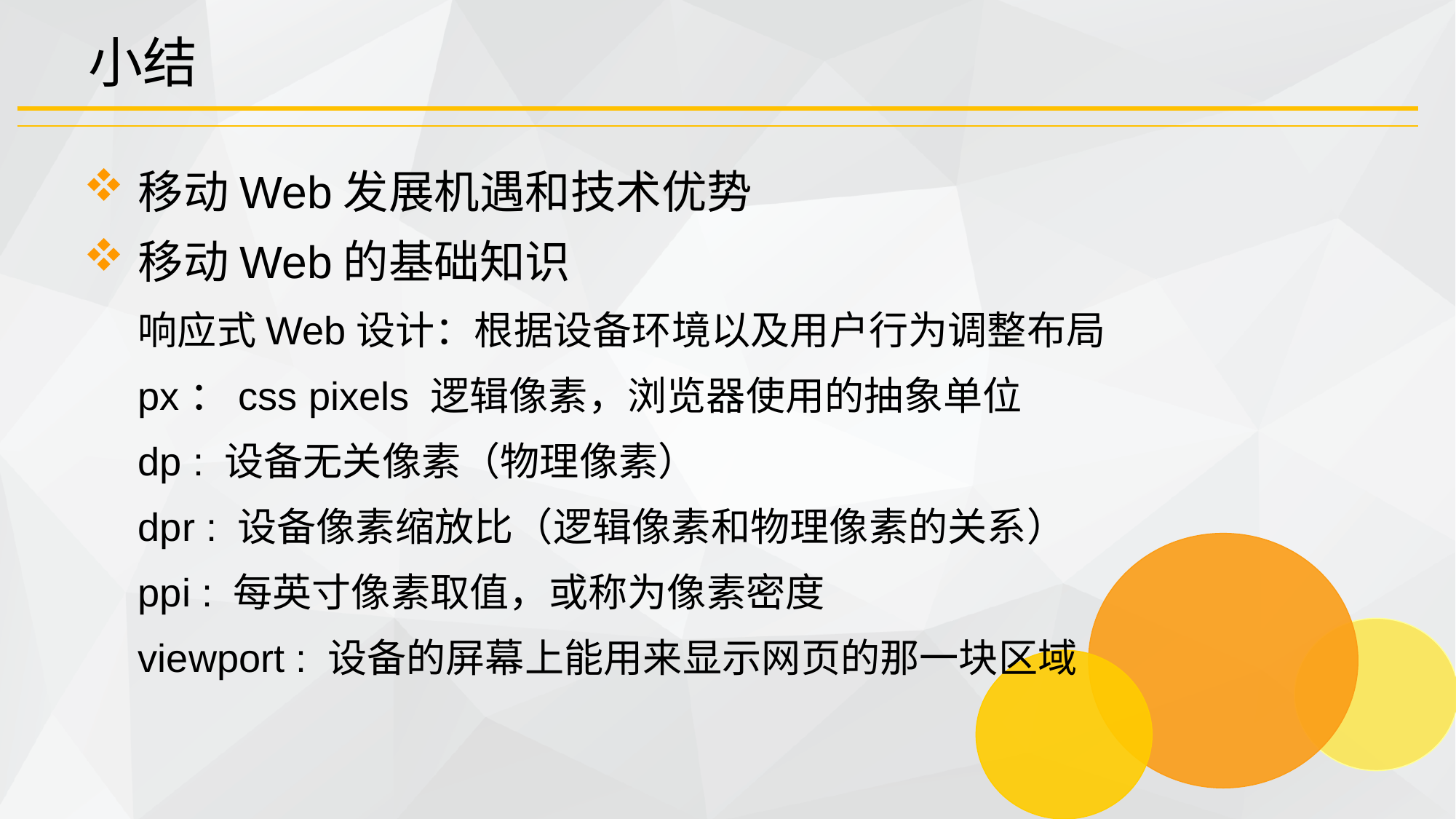

# 小结
移动Web发展机遇和技术优势
移动Web的基础知识
响应式Web设计：根据设备环境以及用户行为调整布局
px：css pixels 逻辑像素，浏览器使用的抽象单位
dp : 设备无关像素（物理像素）
dpr : 设备像素缩放比（逻辑像素和物理像素的关系）
ppi : 每英寸像素取值，或称为像素密度
viewport : 设备的屏幕上能用来显示网页的那一块区域